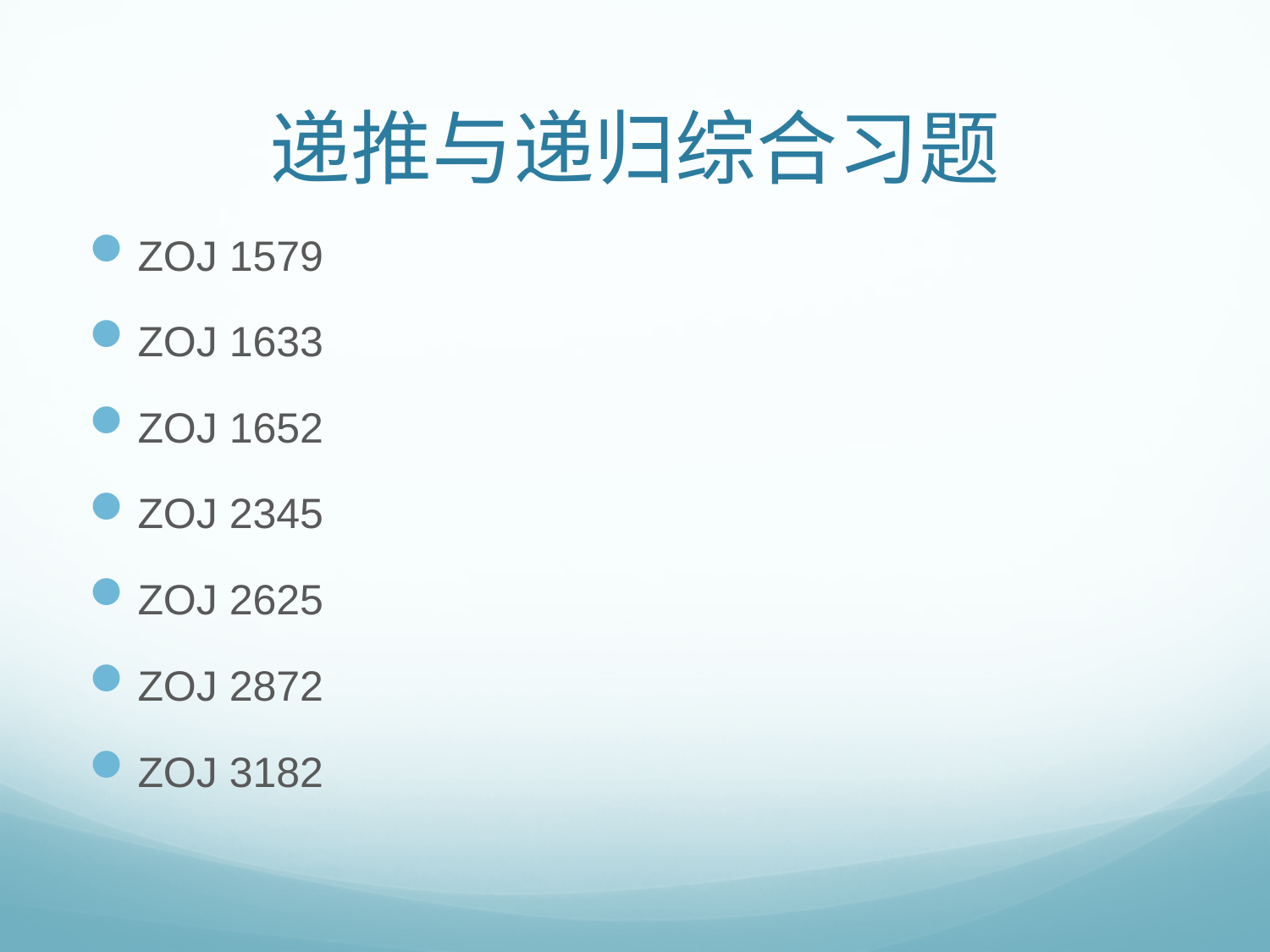

# 递推与递归综合习题
ZOJ 1579
ZOJ 1633
ZOJ 1652
ZOJ 2345
ZOJ 2625
ZOJ 2872
ZOJ 3182